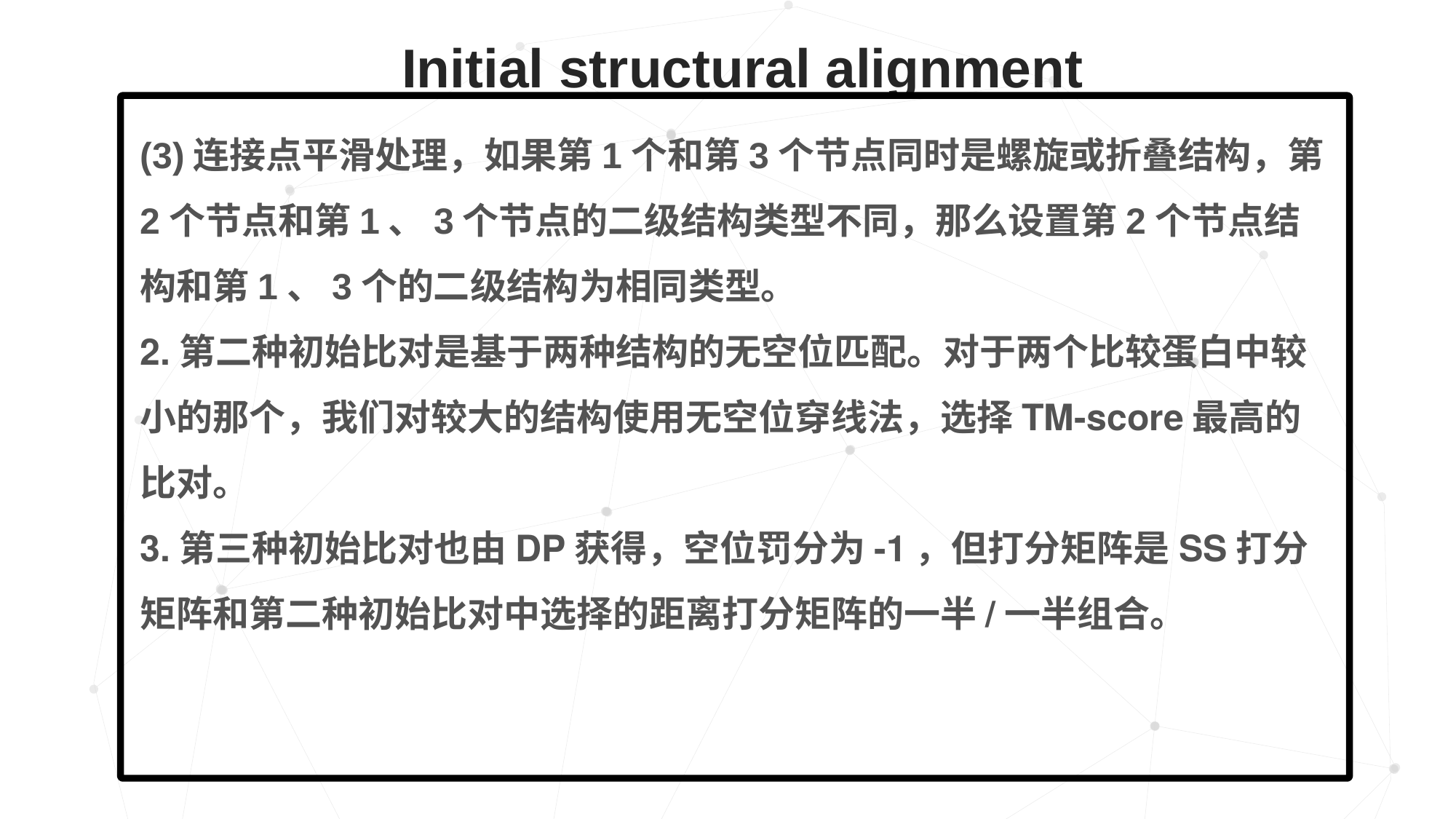

Initial structural alignment

(3)连接点平滑处理，如果第1个和第3个节点同时是螺旋或折叠结构，第2个节点和第1、3个节点的二级结构类型不同，那么设置第2个节点结构和第1、3个的二级结构为相同类型。
2.第二种初始比对是基于两种结构的无空位匹配。对于两个比较蛋白中较小的那个，我们对较大的结构使用无空位穿线法，选择TM-score最高的比对。
3.第三种初始比对也由DP获得，空位罚分为-1，但打分矩阵是SS打分矩阵和第二种初始比对中选择的距离打分矩阵的一半/一半组合。